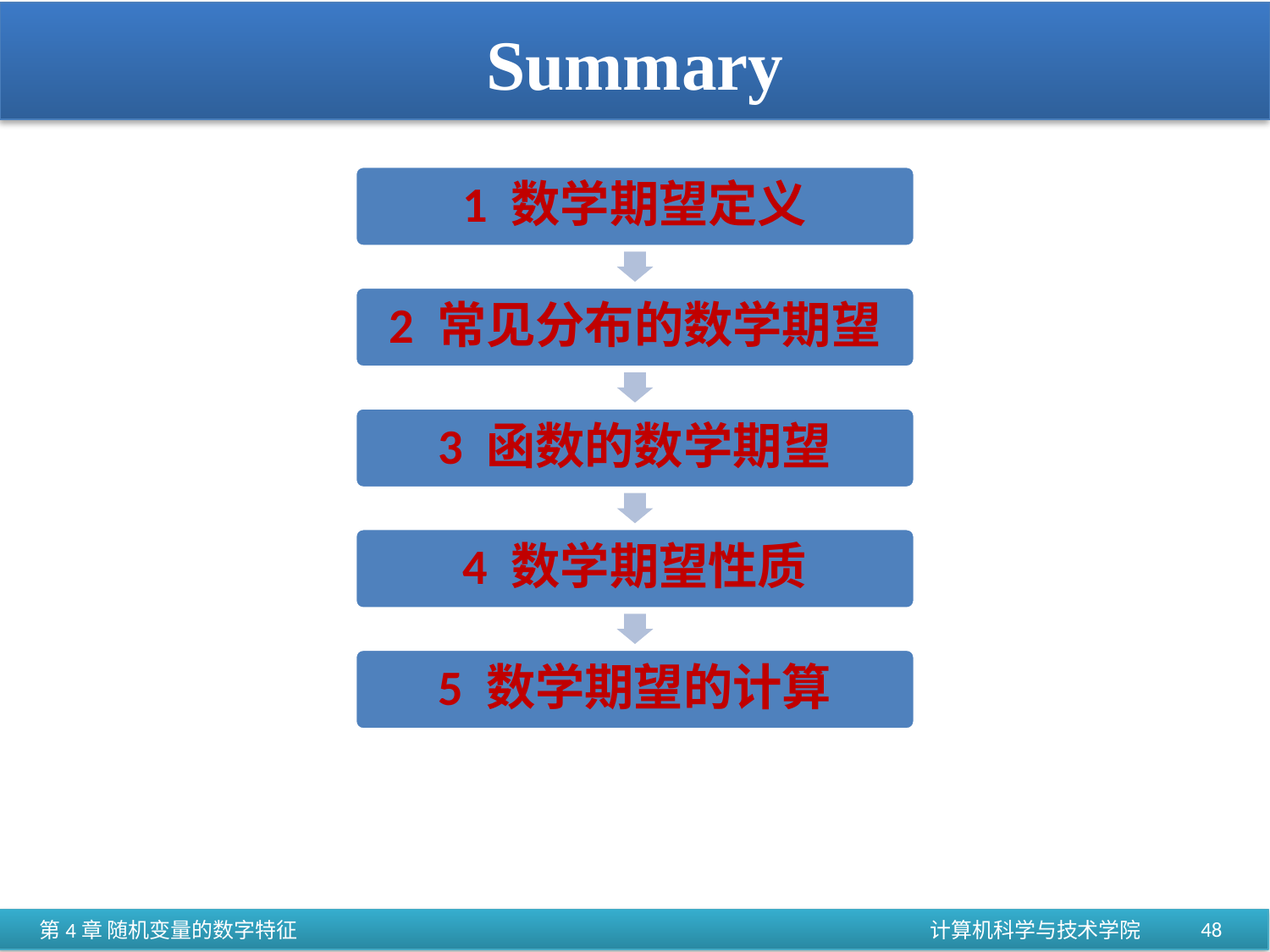

# Summary
1 数学期望定义

2 常见分布的数学期望

3 函数的数学期望

4 数学期望性质

5 数学期望的计算